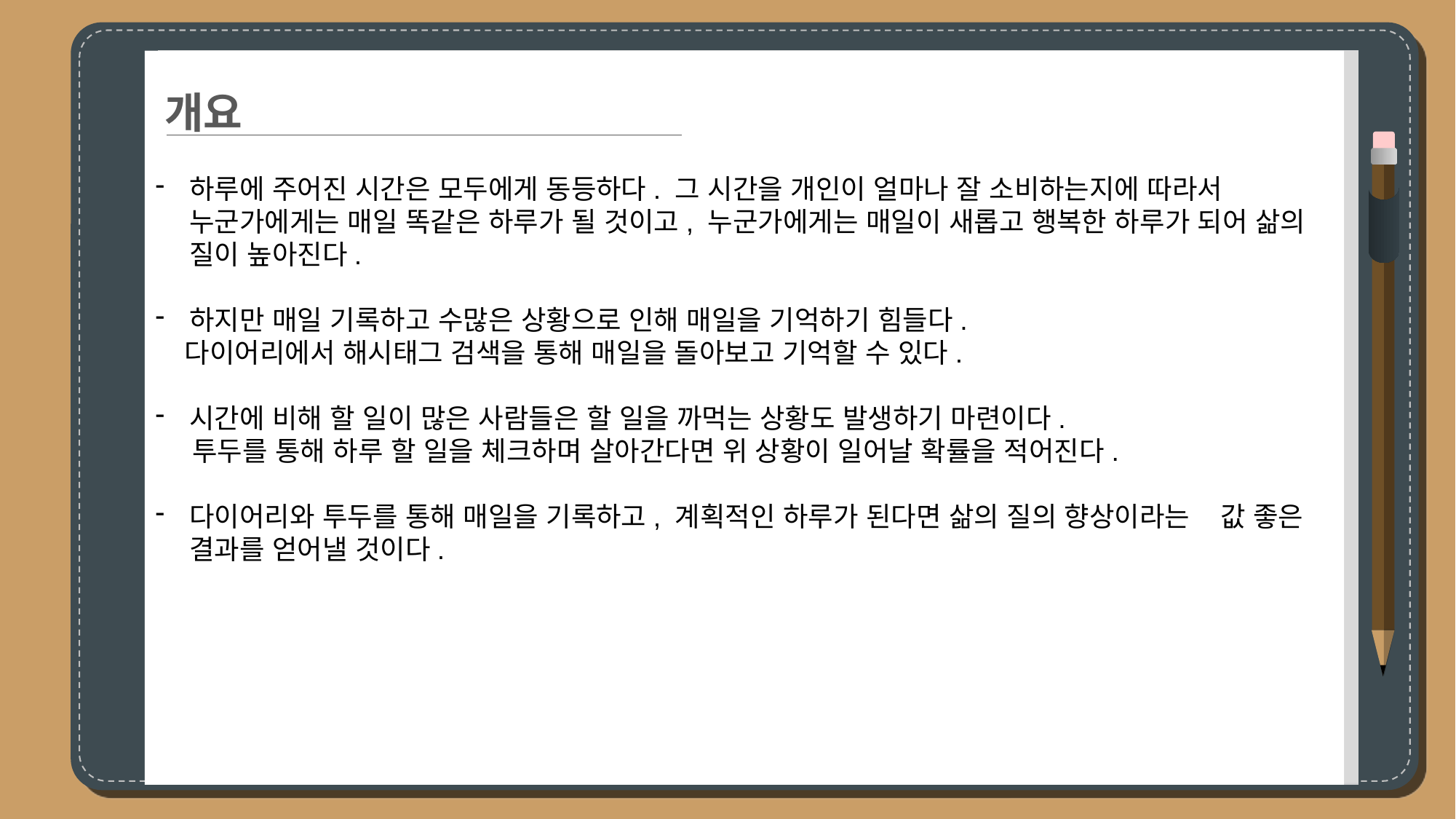

하루에 주어진 시간은 모두에게 동등하다. 그 시간을 개인이 얼마나 잘 소비하는지에 따라서 누군가에게는 매일 똑같은 하루가 될 것이고, 누군가에게는 매일이 새롭고 행복한 하루가 되어 삶의 질이 높아진다.

하지만 매일 기록하고 수많은 상황으로 인해 매일을 기억하기 힘들다.
   다이어리에서 해시태그 검색을 통해 매일을 돌아보고 기억할 수 있다.

시간에 비해 할 일이 많은 사람들은 할 일을 까먹는 상황도 발생하기 마련이다.
    투두를 통해 하루 할 일을 체크하며 살아간다면 위 상황이 일어날 확률을 적어진다.

다이어리와 투두를 통해 매일을 기록하고, 계획적인 하루가 된다면 삶의 질의 향상이라는    값 좋은 결과를 얻어낼 것이다.

개요